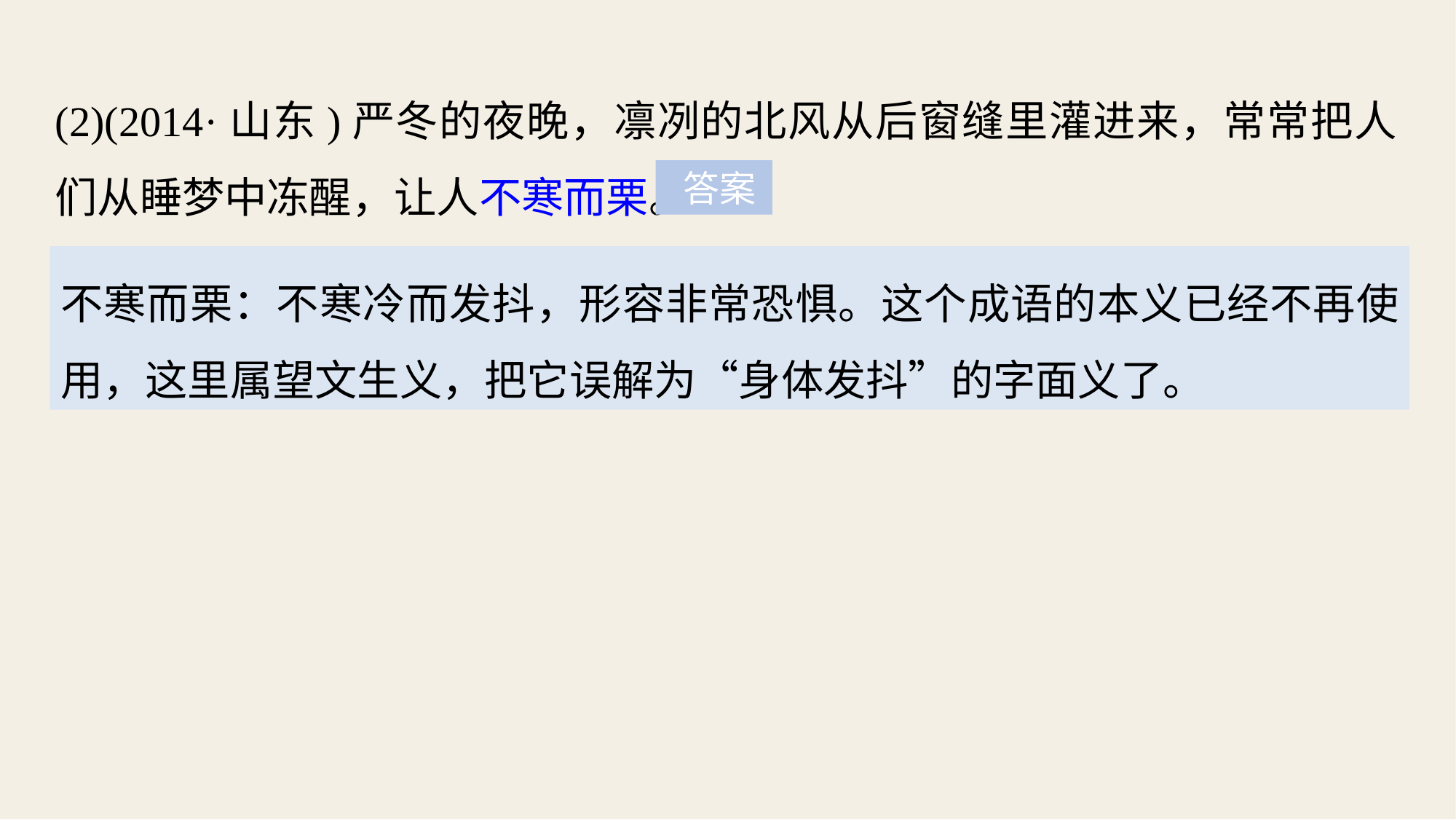

(2)(2014·山东)严冬的夜晚，凛冽的北风从后窗缝里灌进来，常常把人们从睡梦中冻醒，让人不寒而栗。
 答案
不寒而栗：不寒冷而发抖，形容非常恐惧。这个成语的本义已经不再使用，这里属望文生义，把它误解为“身体发抖”的字面义了。